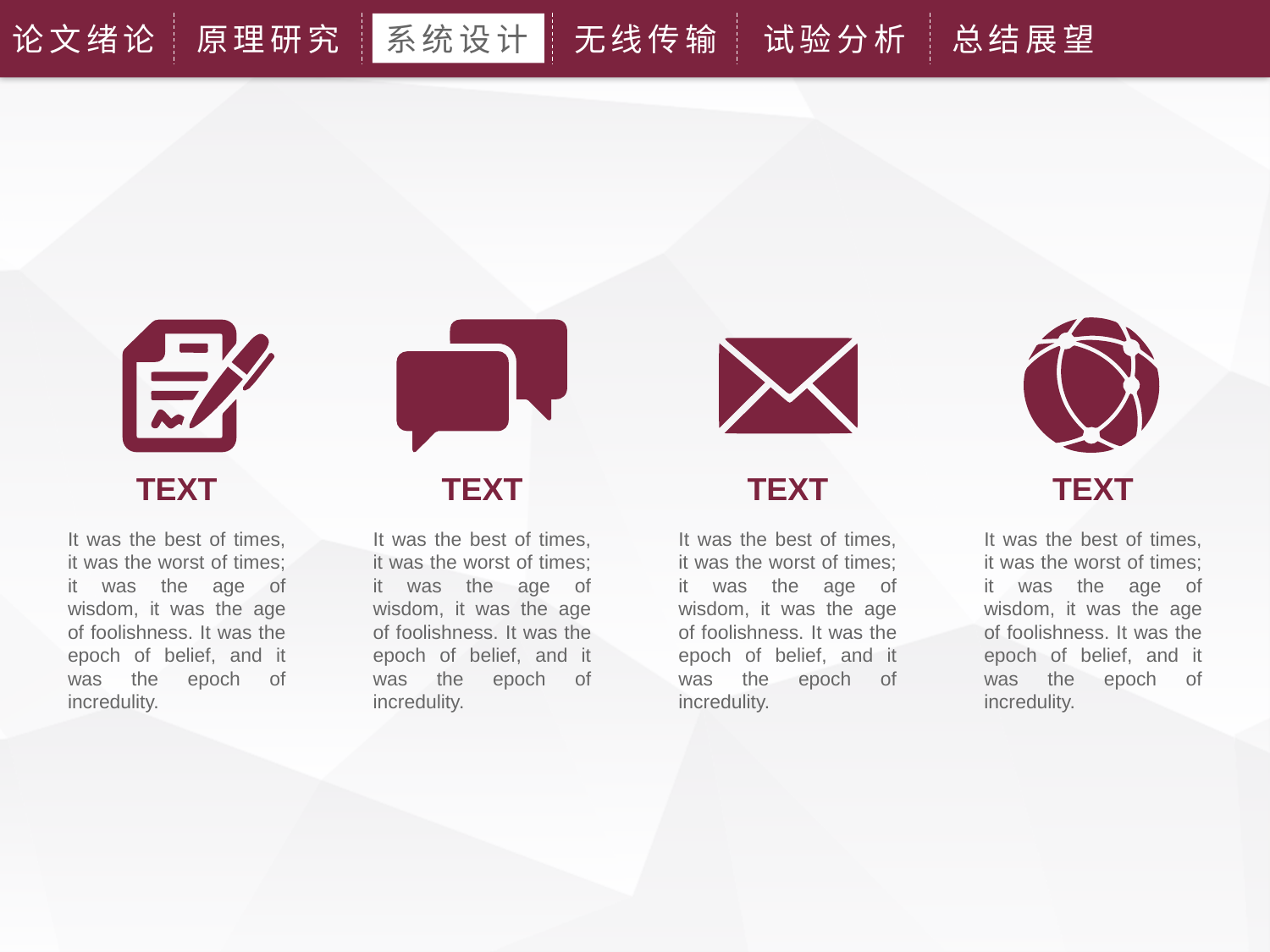

论文绪论
原理研究
系统设计
无线传输
试验分析
总结展望

TEXT
TEXT
TEXT
TEXT
It was the best of times, it was the worst of times; it was the age of wisdom, it was the age of foolishness. It was the epoch of belief, and it was the epoch of incredulity.
It was the best of times, it was the worst of times; it was the age of wisdom, it was the age of foolishness. It was the epoch of belief, and it was the epoch of incredulity.
It was the best of times, it was the worst of times; it was the age of wisdom, it was the age of foolishness. It was the epoch of belief, and it was the epoch of incredulity.
It was the best of times, it was the worst of times; it was the age of wisdom, it was the age of foolishness. It was the epoch of belief, and it was the epoch of incredulity.